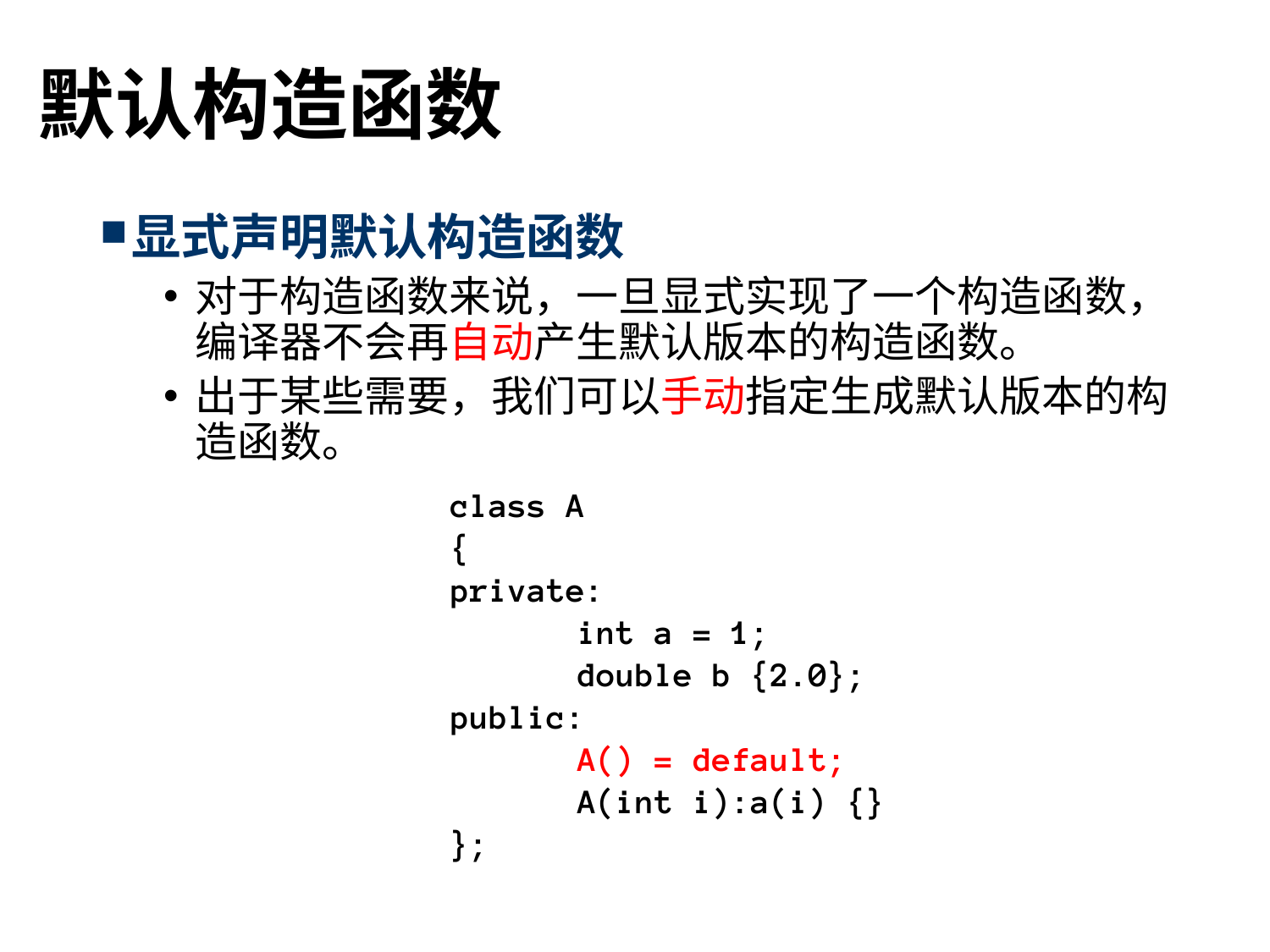

# 默认构造函数
显式声明默认构造函数
对于构造函数来说，一旦显式实现了一个构造函数，编译器不会再自动产生默认版本的构造函数。
出于某些需要，我们可以手动指定生成默认版本的构造函数。
class A
{
private:
	int a = 1;
	double b {2.0};
public:
	A() = default;
	A(int i):a(i) {}
};